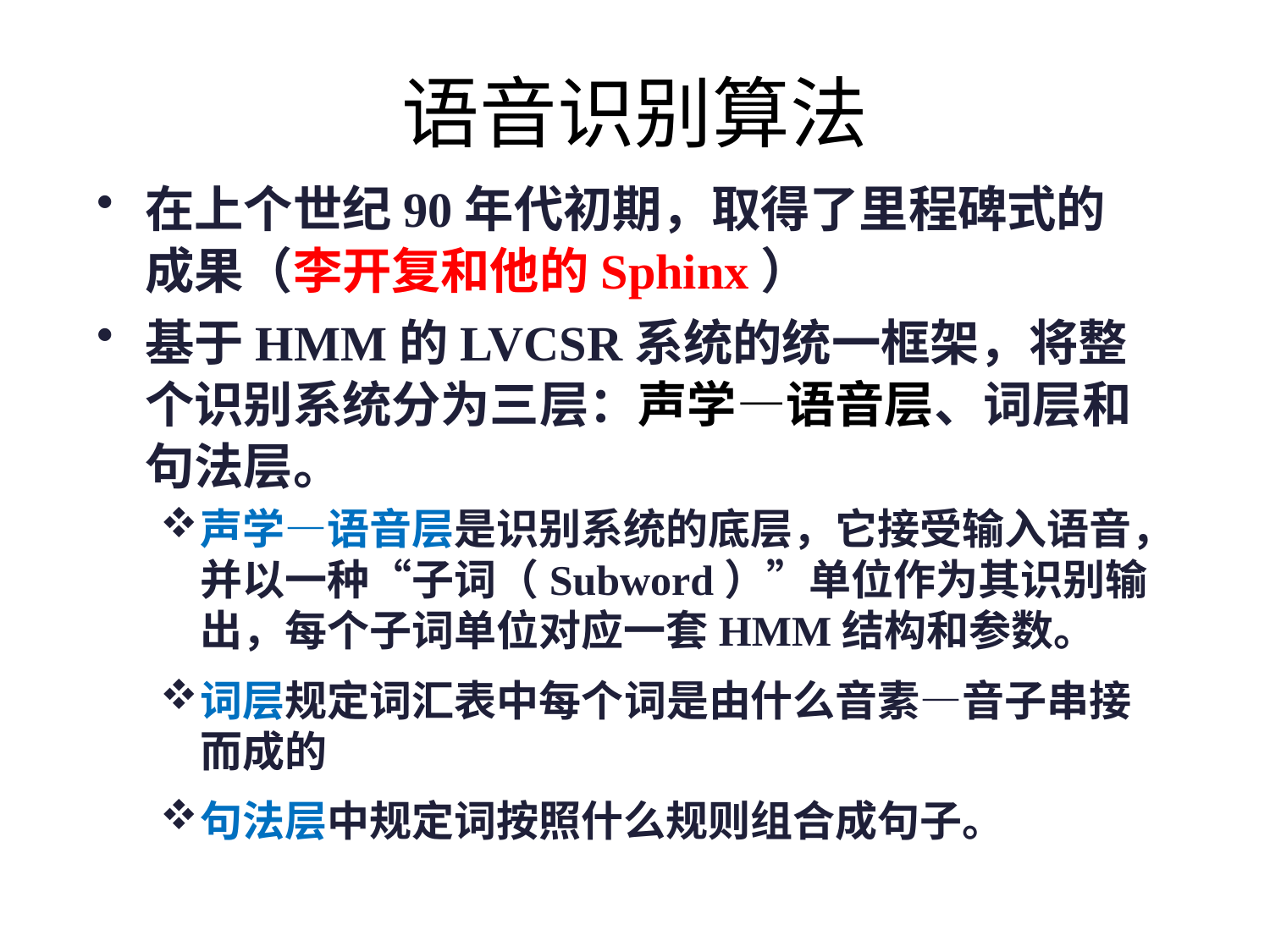

# 语音识别算法
在上个世纪90年代初期，取得了里程碑式的成果（李开复和他的Sphinx）
基于HMM的LVCSR系统的统一框架，将整个识别系统分为三层：声学—语音层、词层和句法层。
声学—语音层是识别系统的底层，它接受输入语音，并以一种“子词（Subword）”单位作为其识别输出，每个子词单位对应一套HMM结构和参数。
词层规定词汇表中每个词是由什么音素—音子串接而成的
句法层中规定词按照什么规则组合成句子。